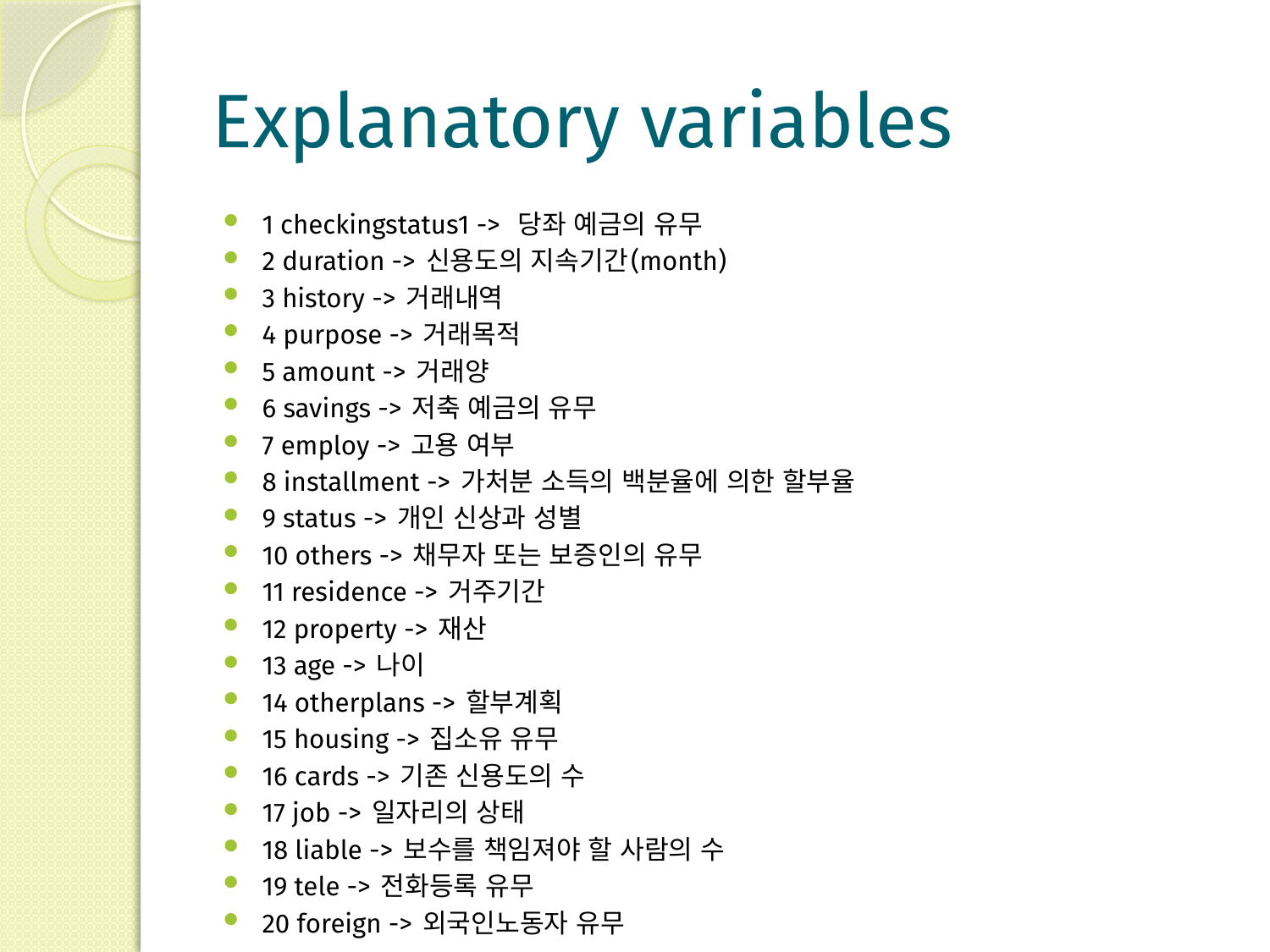

# Explanatory variables
1 checkingstatus1 ->  당좌 예금의 유무
2 duration -> 신용도의 지속기간(month)
3 history -> 거래내역
4 purpose -> 거래목적
5 amount -> 거래양
6 savings -> 저축 예금의 유무
7 employ -> 고용 여부
8 installment -> 가처분 소득의 백분율에 의한 할부율
9 status -> 개인 신상과 성별
10 others -> 채무자 또는 보증인의 유무
11 residence -> 거주기간
12 property -> 재산
13 age -> 나이
14 otherplans -> 할부계획
15 housing -> 집소유 유무
16 cards -> 기존 신용도의 수
17 job -> 일자리의 상태
18 liable -> 보수를 책임져야 할 사람의 수
19 tele -> 전화등록 유무
20 foreign -> 외국인노동자 유무